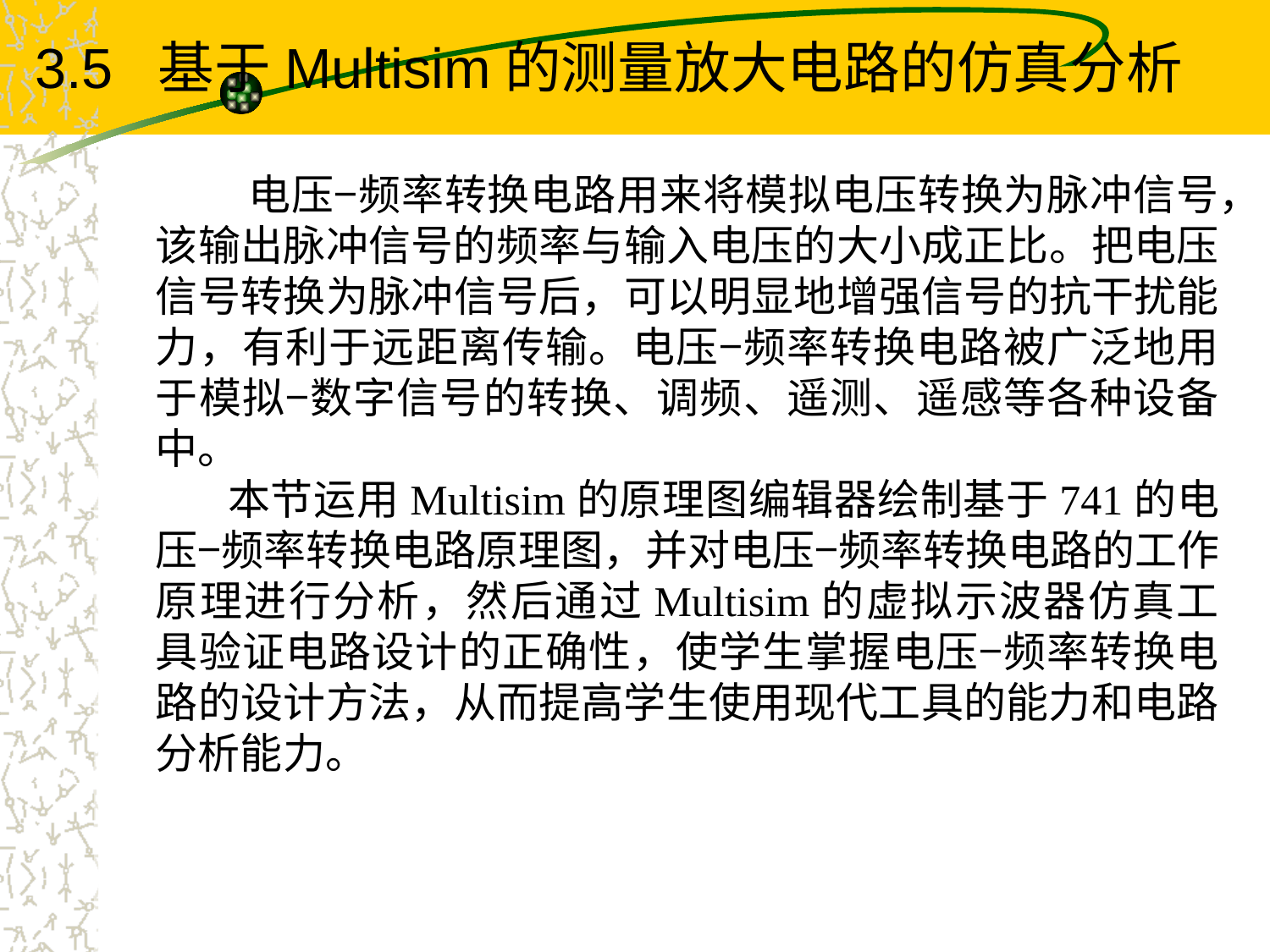

3.5  基于Multisim的测量放大电路的仿真分析
        电压−频率转换电路用来将模拟电压转换为脉冲信号，该输出脉冲信号的频率与输入电压的大小成正比。把电压信号转换为脉冲信号后，可以明显地增强信号的抗干扰能力，有利于远距离传输。电压−频率转换电路被广泛地用于模拟−数字信号的转换、调频、遥测、遥感等各种设备中。
      本节运用Multisim的原理图编辑器绘制基于741的电压−频率转换电路原理图，并对电压−频率转换电路的工作原理进行分析，然后通过Multisim的虚拟示波器仿真工具验证电路设计的正确性，使学生掌握电压−频率转换电路的设计方法，从而提高学生使用现代工具的能力和电路分析能力。